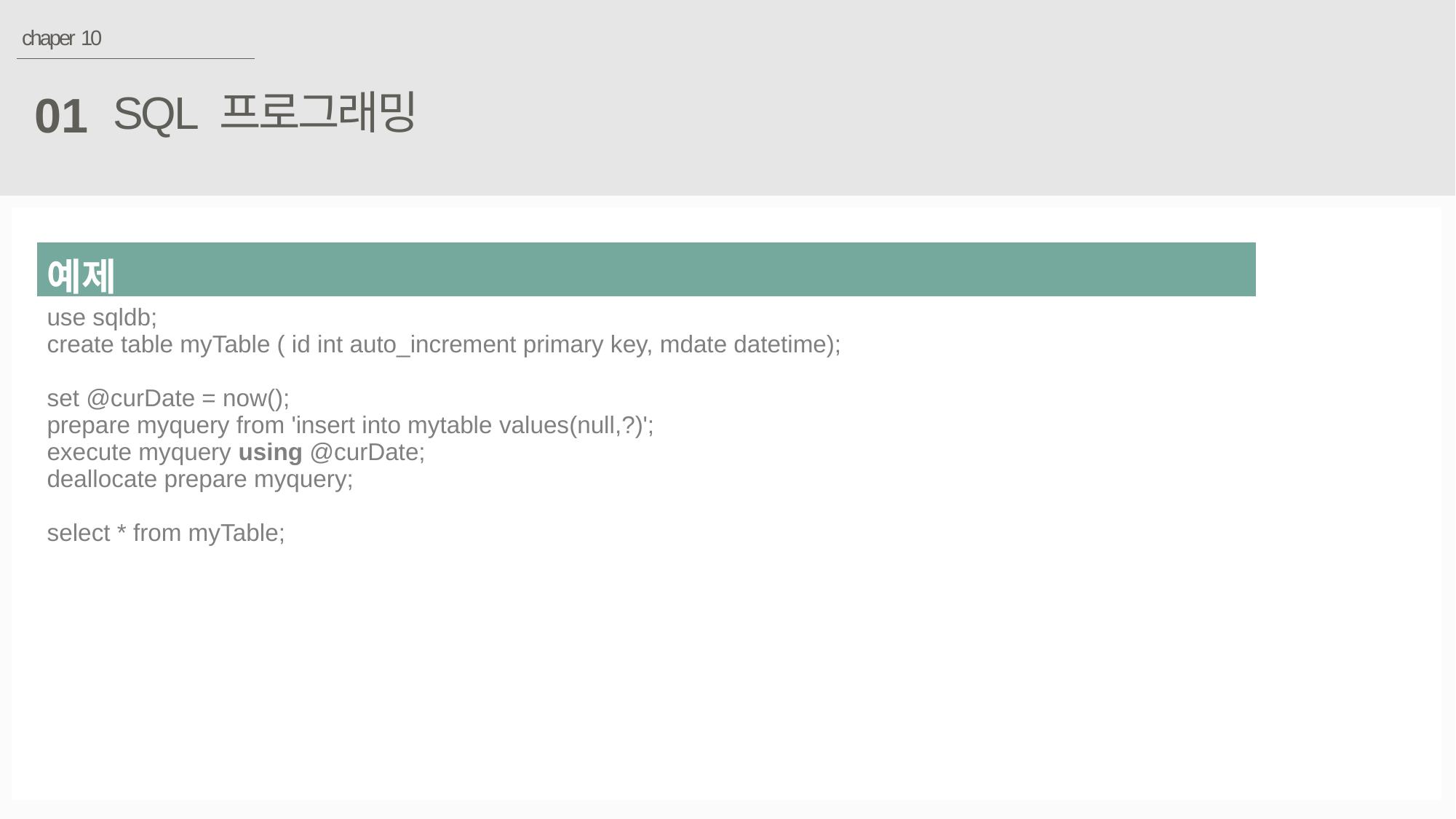

chaper  10
SQL 프로그래밍
01

| 예제 |
| --- |
| use sqldb; create table myTable ( id int auto\_increment primary key, mdate datetime); set @curDate = now(); prepare myquery from 'insert into mytable values(null,?)'; execute myquery using @curDate; deallocate prepare myquery; select \* from myTable; |